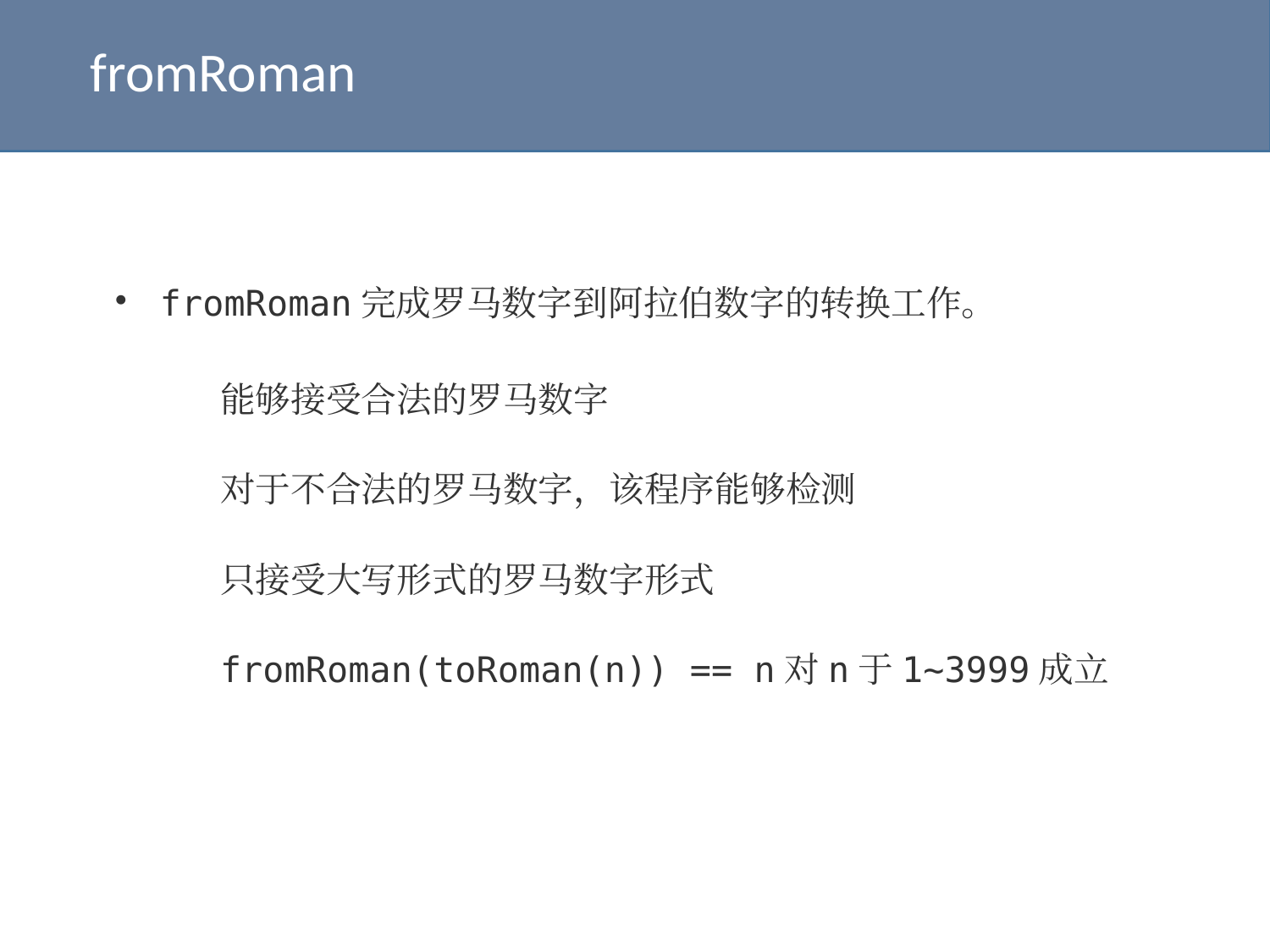

# fromRoman
fromRoman完成罗马数字到阿拉伯数字的转换工作。
能够接受合法的罗马数字
对于不合法的罗马数字，该程序能够检测
只接受大写形式的罗马数字形式
fromRoman(toRoman(n)) == n对n于1~3999成立